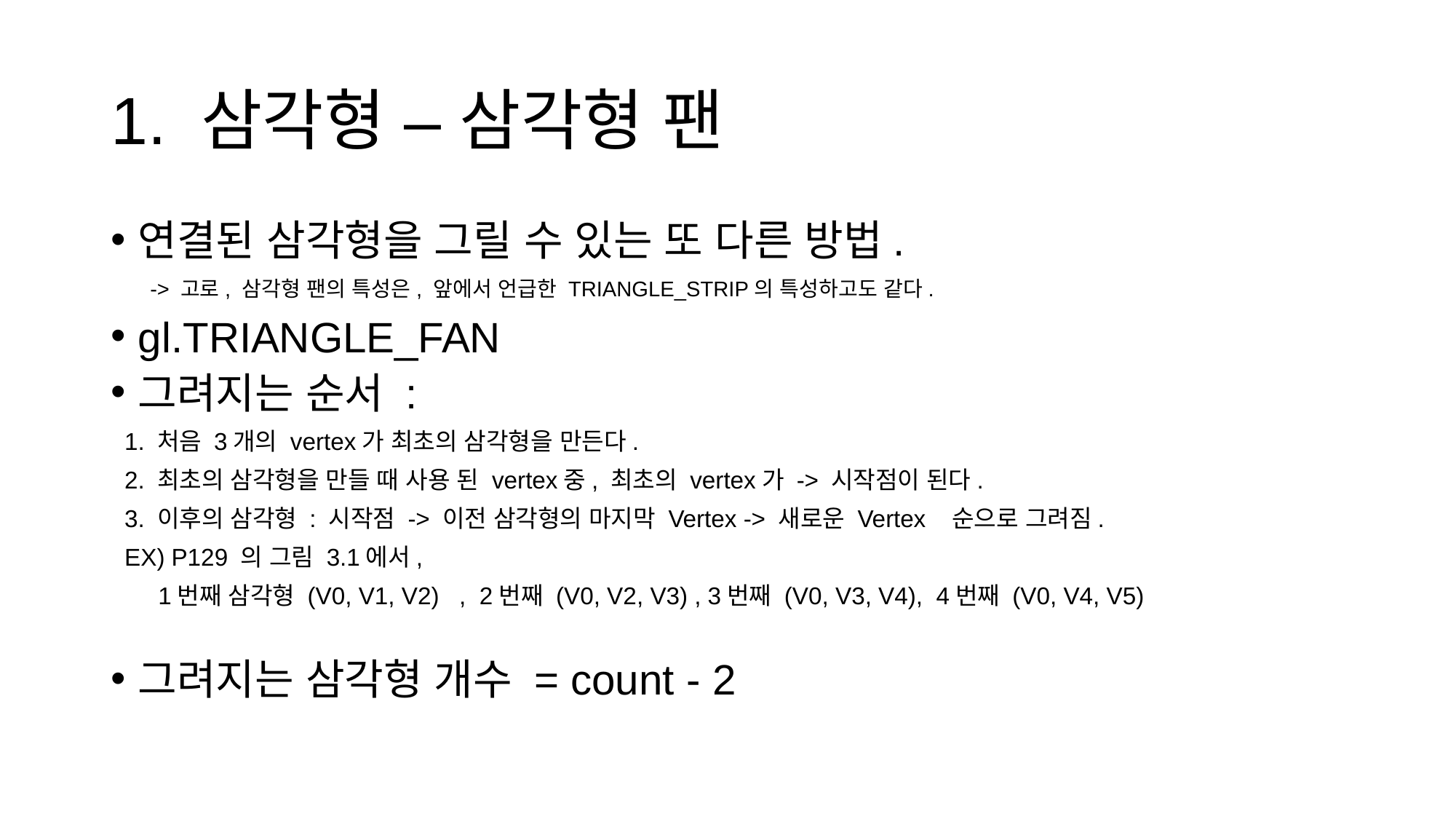

# 1. 삼각형 – 삼각형 팬
연결된 삼각형을 그릴 수 있는 또 다른 방법.
 -> 고로, 삼각형 팬의 특성은, 앞에서 언급한 TRIANGLE_STRIP의 특성하고도 같다.
gl.TRIANGLE_FAN
그려지는 순서 :
  1. 처음 3개의 vertex가 최초의 삼각형을 만든다.
  2. 최초의 삼각형을 만들 때 사용 된 vertex중, 최초의 vertex가 -> 시작점이 된다.
  3. 이후의 삼각형 : 시작점 -> 이전 삼각형의 마지막 Vertex -> 새로운 Vertex   순으로 그려짐.
  EX) P129 의 그림 3.1에서,
       1번째 삼각형 (V0, V1, V2)   ,  2번째 (V0, V2, V3) , 3번째 (V0, V3, V4),  4번째 (V0, V4, V5)

그려지는 삼각형 개수 = count - 2